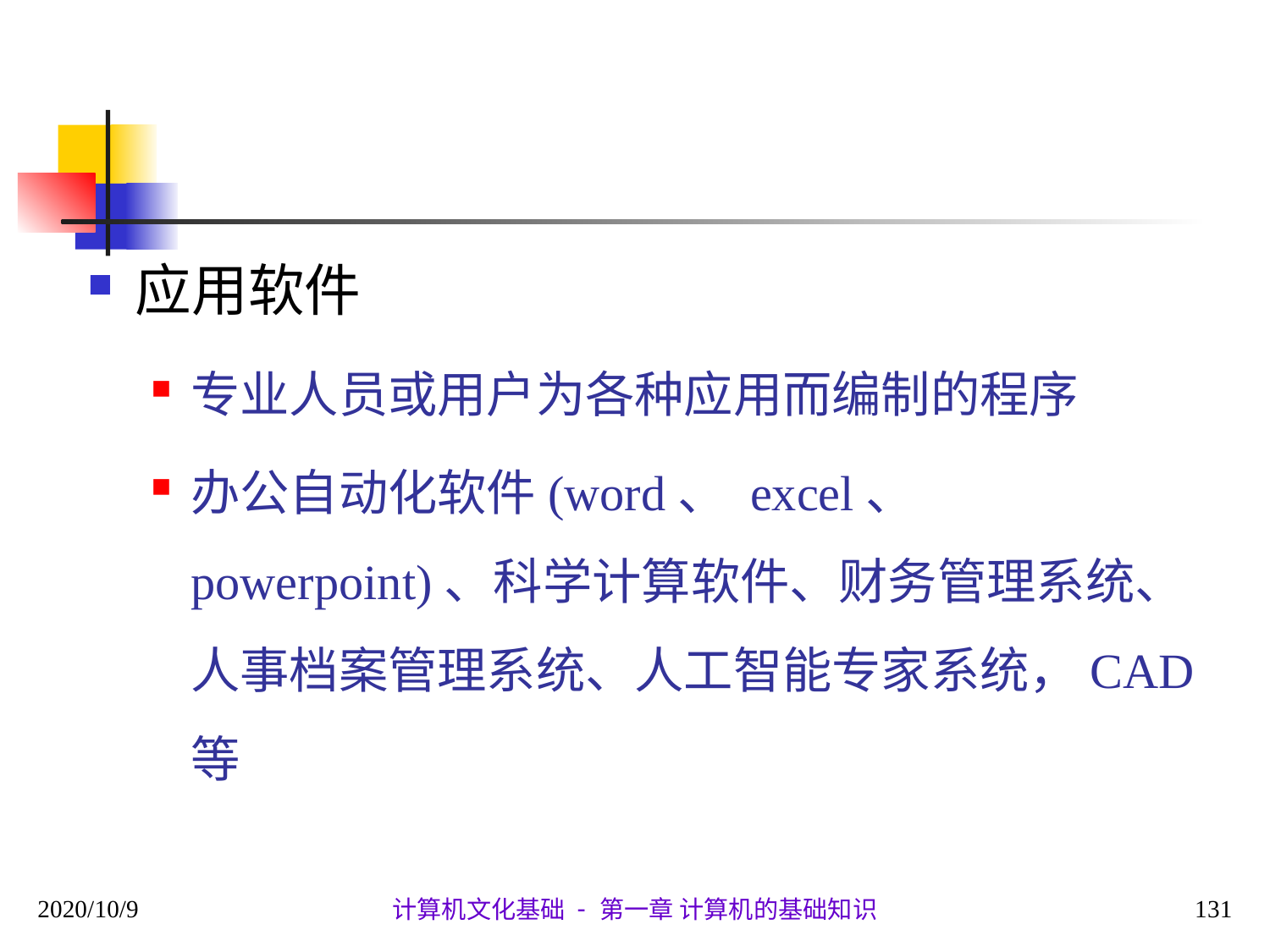

#
应用软件
专业人员或用户为各种应用而编制的程序
办公自动化软件(word、 excel、 powerpoint)、科学计算软件、财务管理系统、人事档案管理系统、人工智能专家系统，CAD等
2020/10/9
131
计算机文化基础 - 第一章 计算机的基础知识